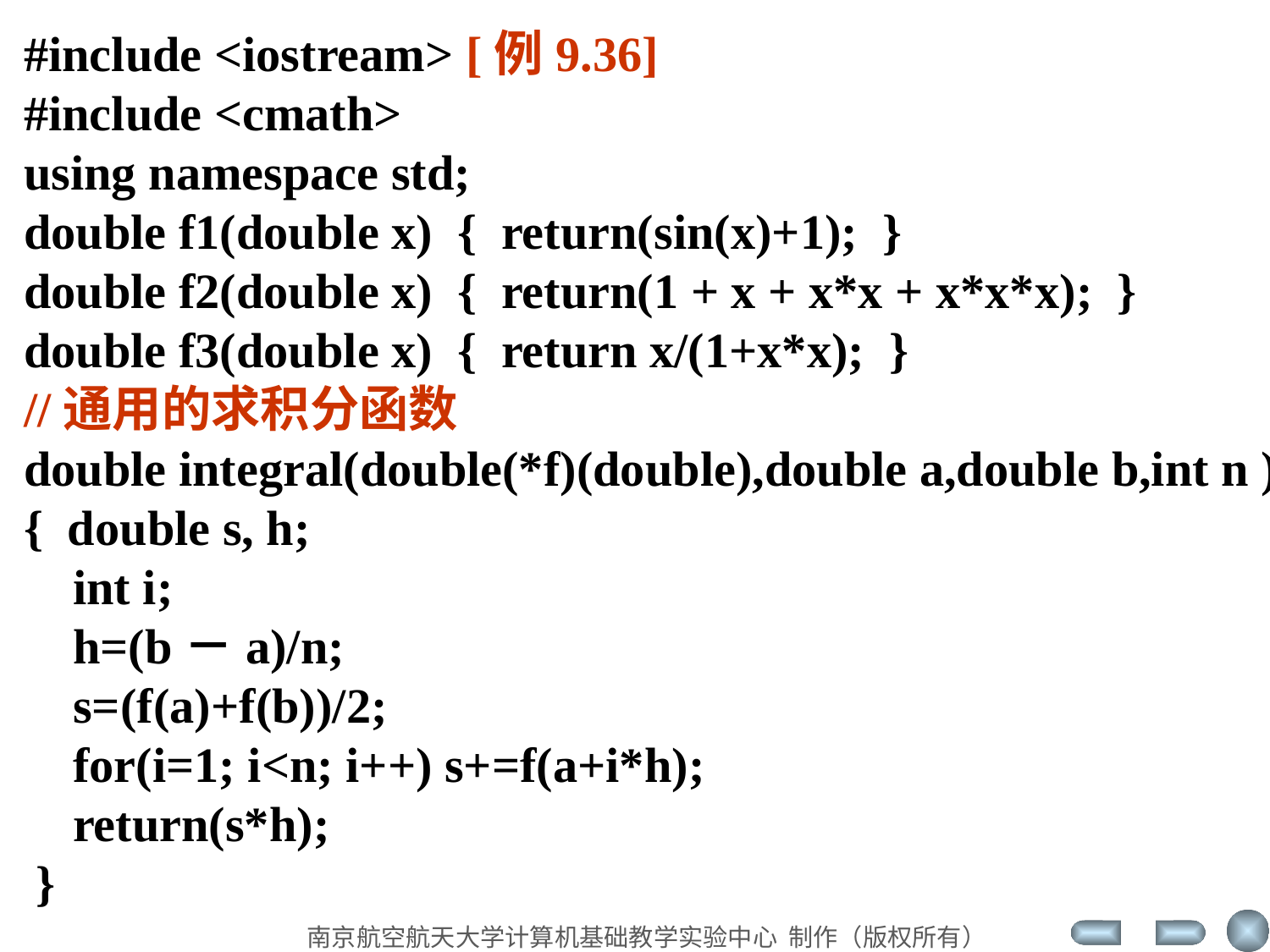

#include <iostream> [例9.36]
#include <cmath>
using namespace std;
double f1(double x)  {  return(sin(x)+1);  }
double f2(double x)  {  return(1 + x + x*x + x*x*x);  }
double f3(double x)  {  return x/(1+x*x);  }
//通用的求积分函数
double integral(double(*f)(double),double a,double b,int n )
{  double s, h;
    int i;
    h=(b－a)/n;
    s=(f(a)+f(b))/2;
    for(i=1; i<n; i++) s+=f(a+i*h);
    return(s*h);
 }